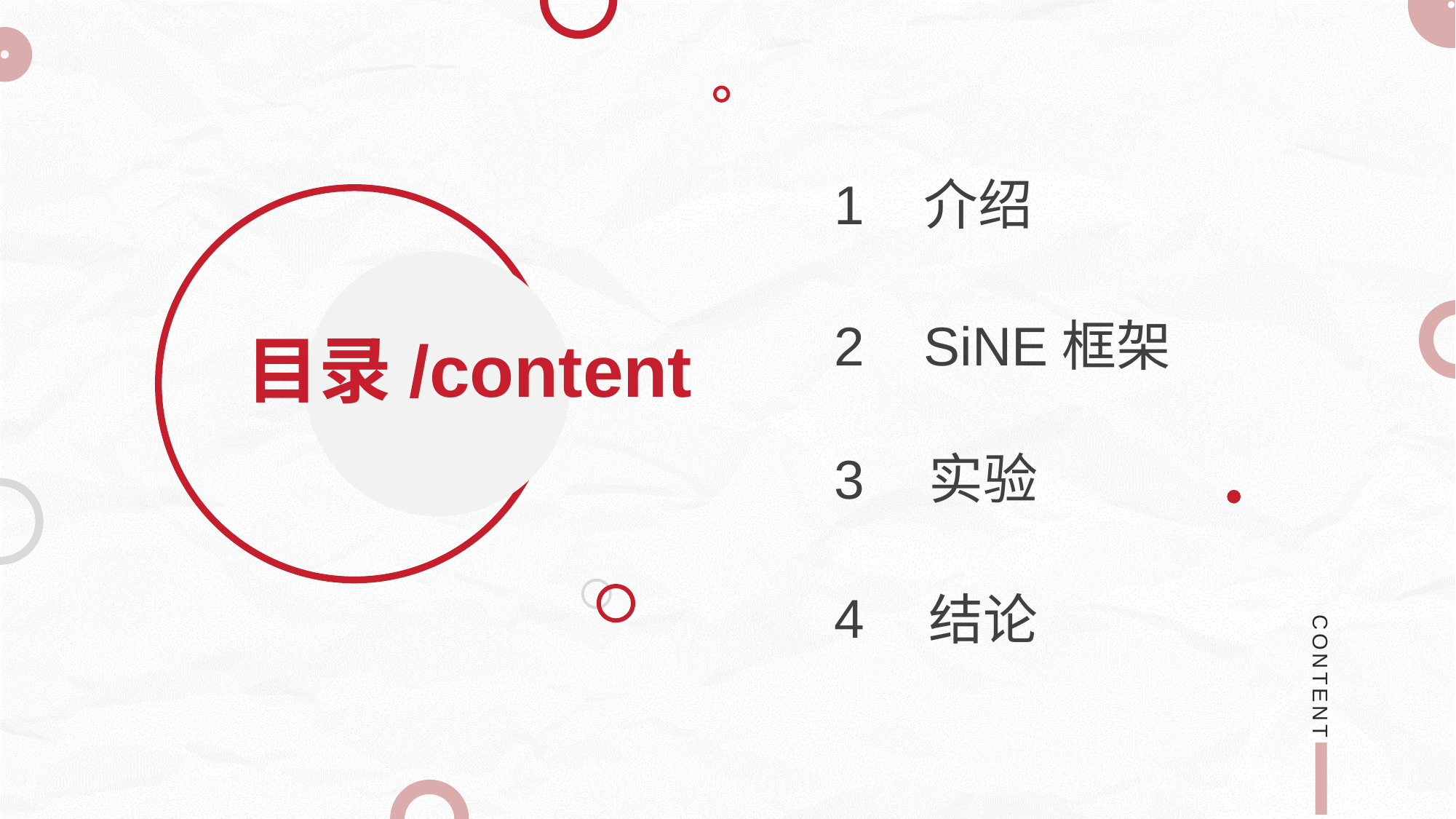

1
介绍

2
SiNE框架
目录/content
实验
3

4
结论

CONTENT